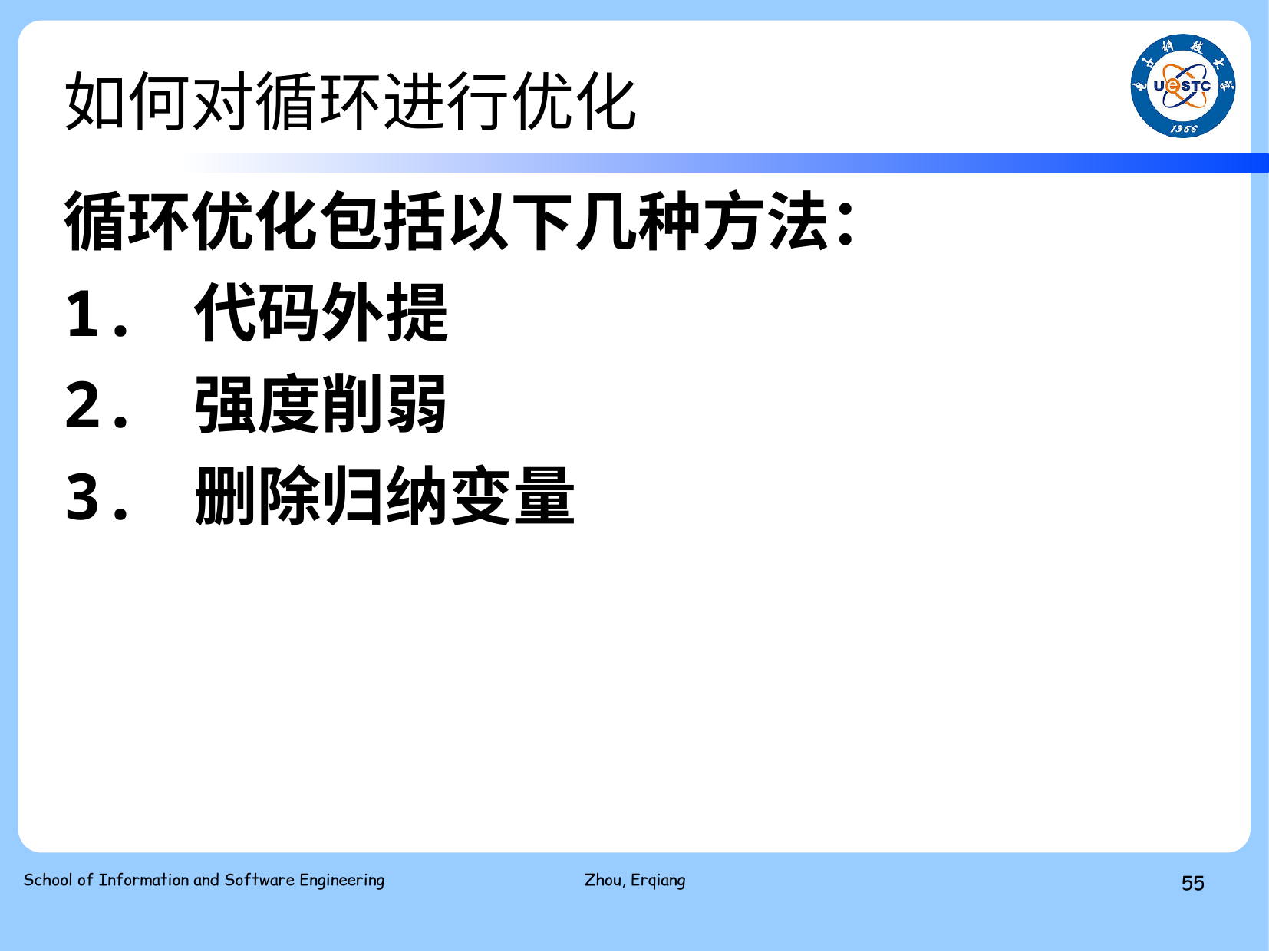

# 如何对循环进行优化
循环优化包括以下几种方法：
1. 代码外提
2. 强度削弱
3. 删除归纳变量
 School of Information and Software Engineering
Zhou, Erqiang
55